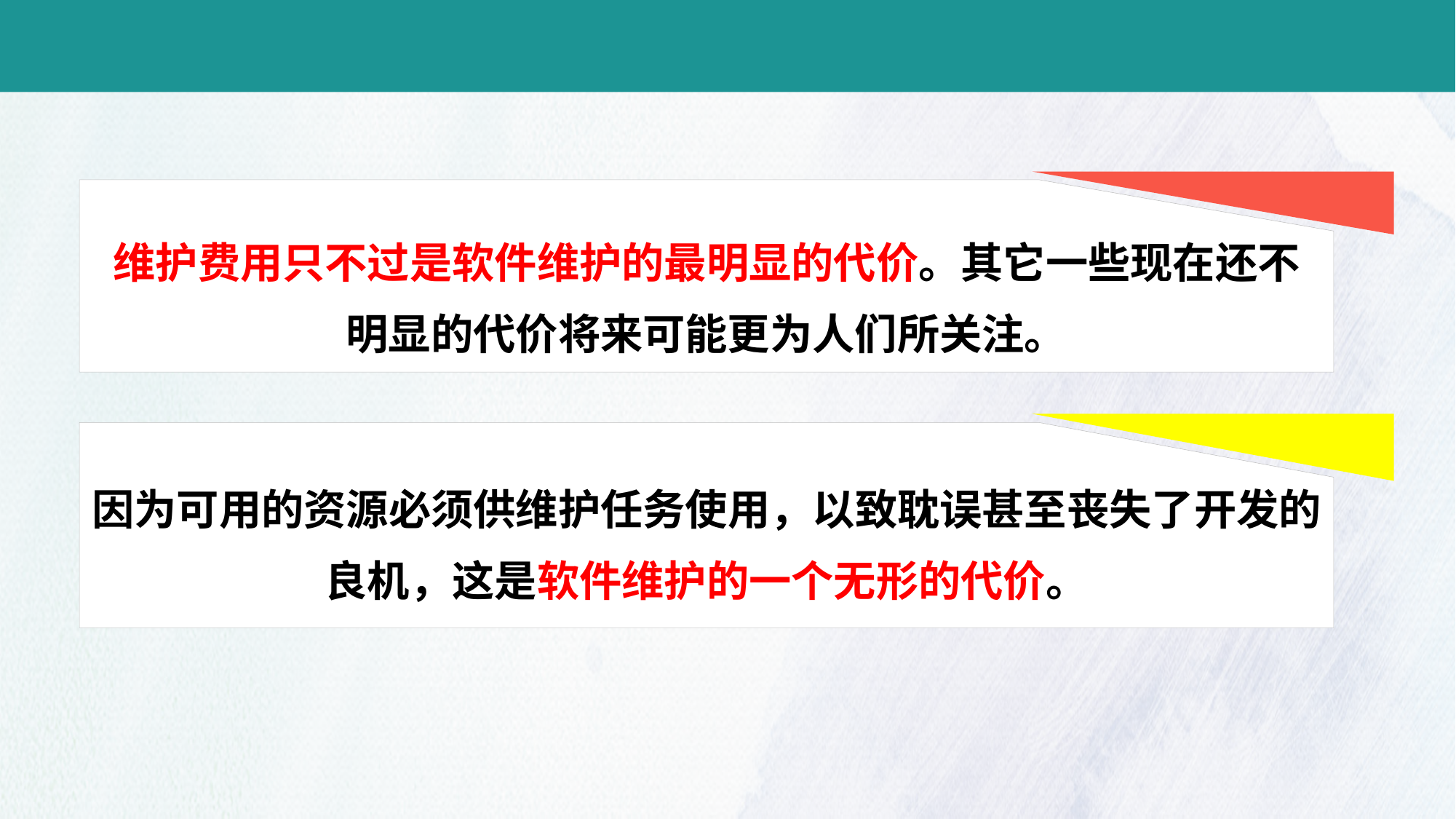

维护费用只不过是软件维护的最明显的代价。其它一些现在还不

明显的代价将来可能更为人们所关注。

因为可用的资源必须供维护任务使用，以致耽误甚至丧失了开发的

良机，这是软件维护的一个无形的代价。